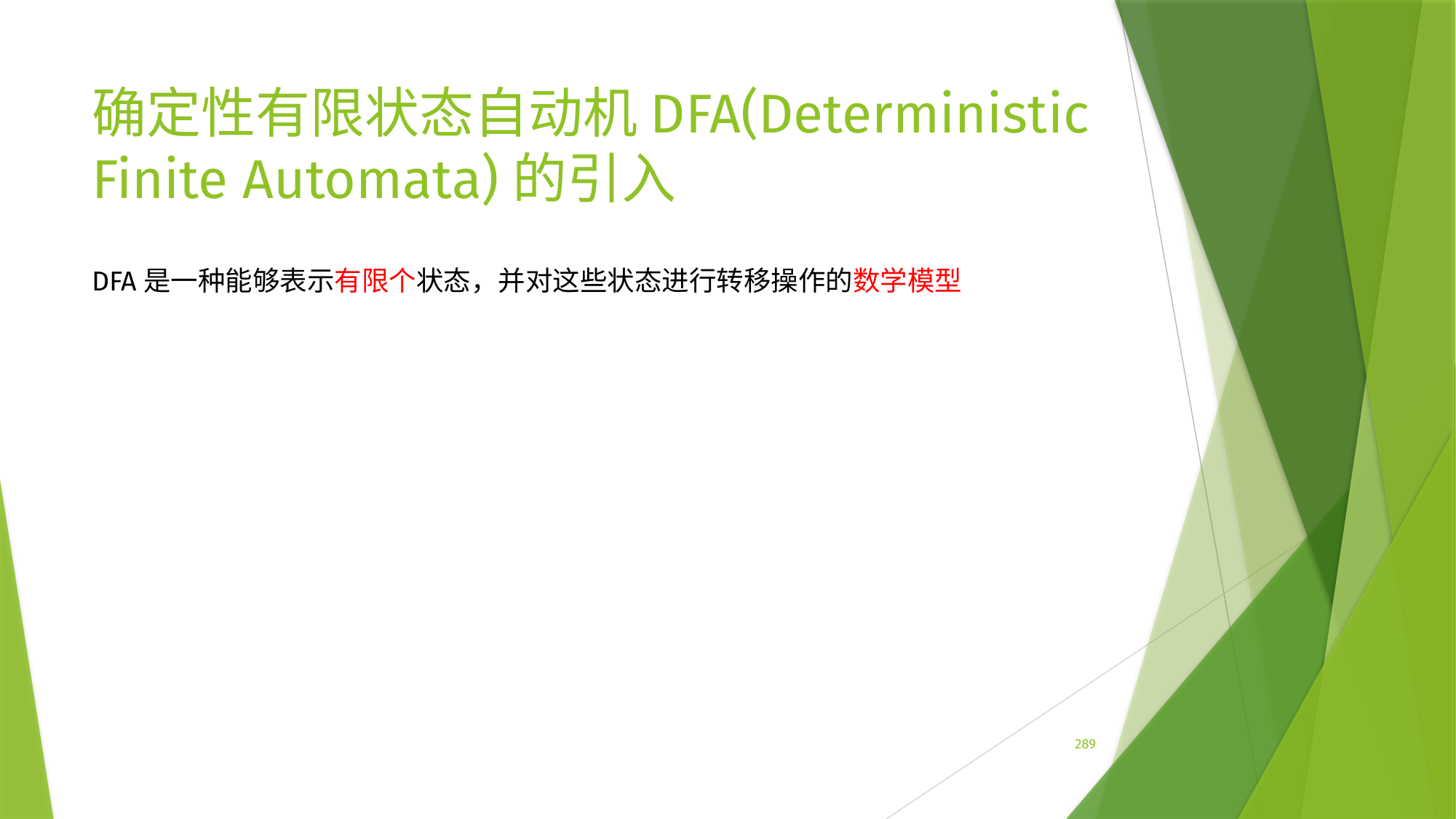

# 确定性有限状态自动机DFA(Deterministic Finite Automata)的引入
DFA是一种能够表示有限个状态，并对这些状态进行转移操作的数学模型

289